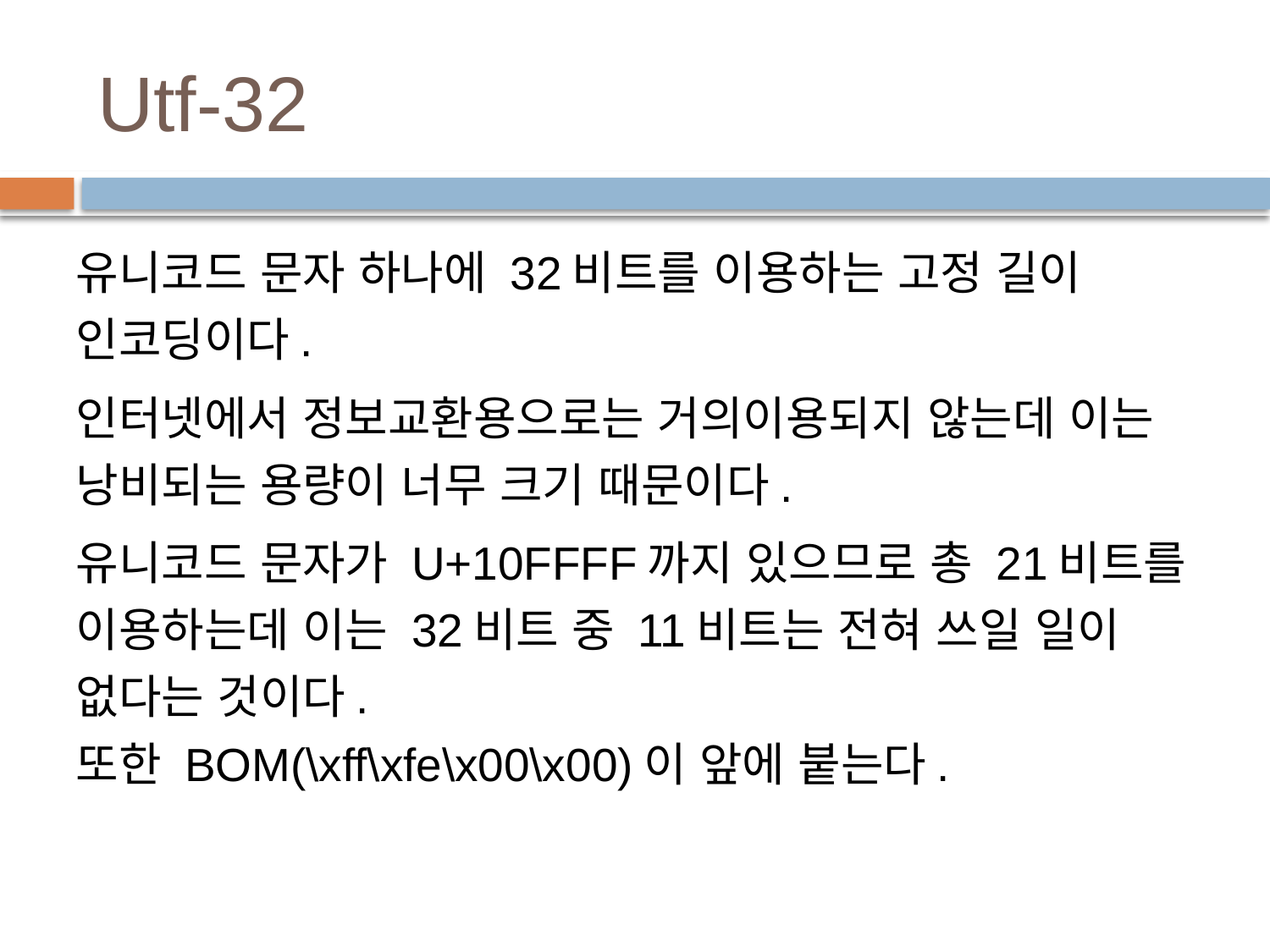

# Utf-32
유니코드 문자 하나에 32비트를 이용하는 고정 길이 인코딩이다.
인터넷에서 정보교환용으로는 거의이용되지 않는데 이는 낭비되는 용량이 너무 크기 때문이다.
유니코드 문자가 U+10FFFF까지 있으므로 총 21비트를 이용하는데 이는 32비트 중 11비트는 전혀 쓰일 일이 없다는 것이다. 
또한 BOM(\xff\xfe\x00\x00)이 앞에 붙는다.